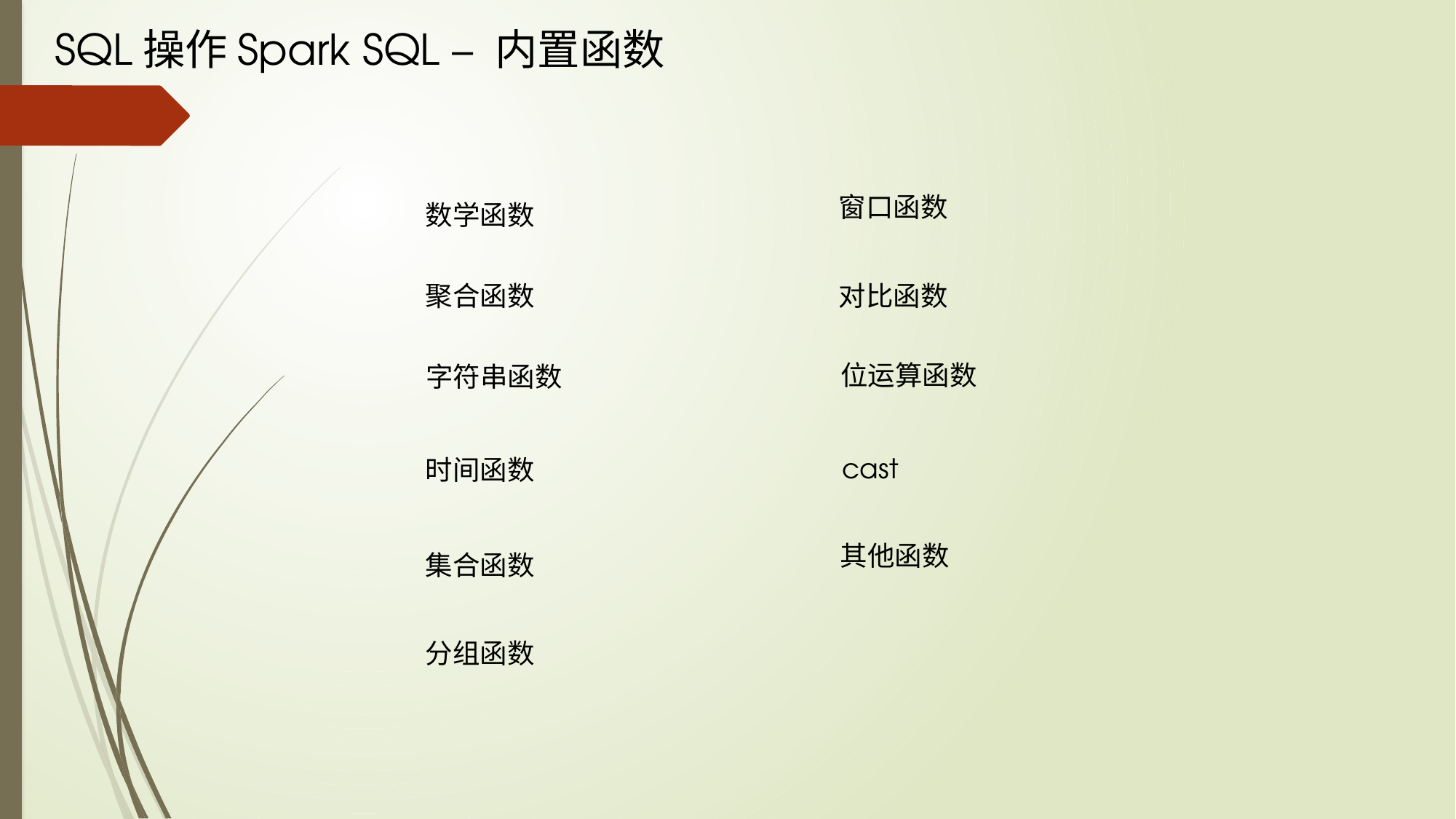

SQL操作Spark SQL – 内置函数
窗口函数
数学函数
聚合函数
对比函数
位运算函数
字符串函数
cast
时间函数
其他函数
集合函数
分组函数